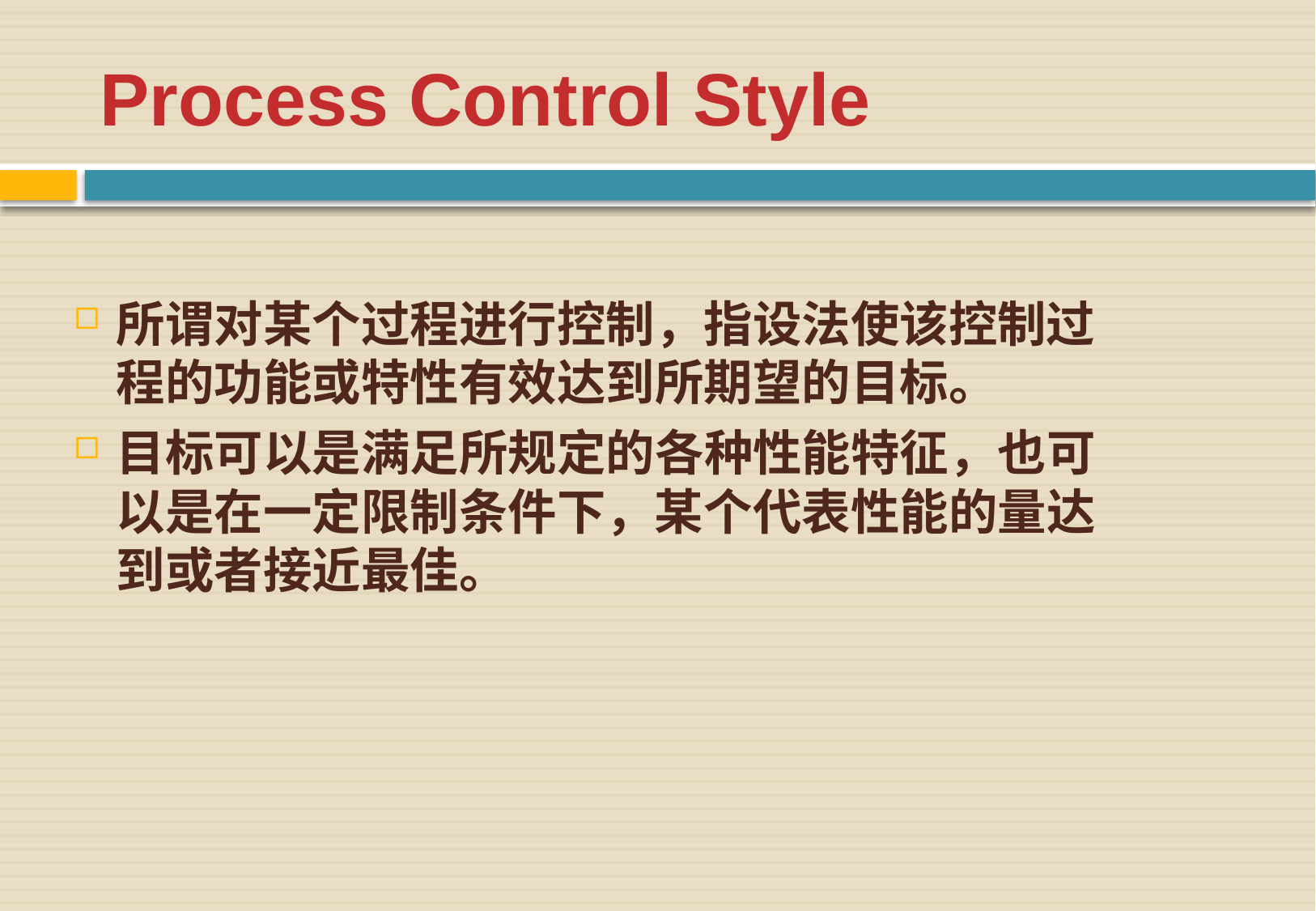

# Process Control Style

所谓对某个过程进行控制，指设法使该控制过程的功能或特性有效达到所期望的目标。
目标可以是满足所规定的各种性能特征，也可以是在一定限制条件下，某个代表性能的量达到或者接近最佳。